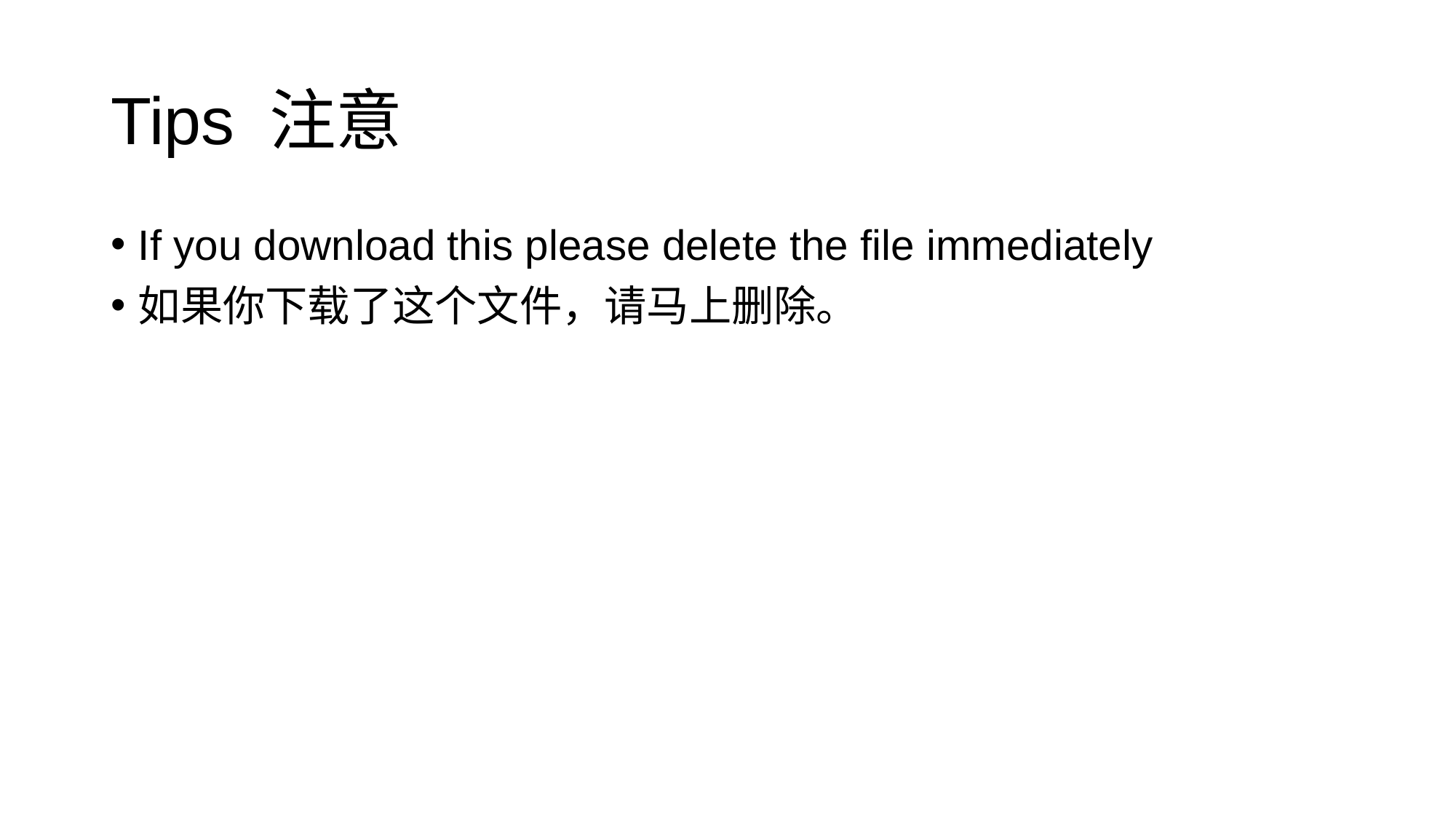

# Tips 注意
If you download this please delete the file immediately
如果你下载了这个文件，请马上删除。